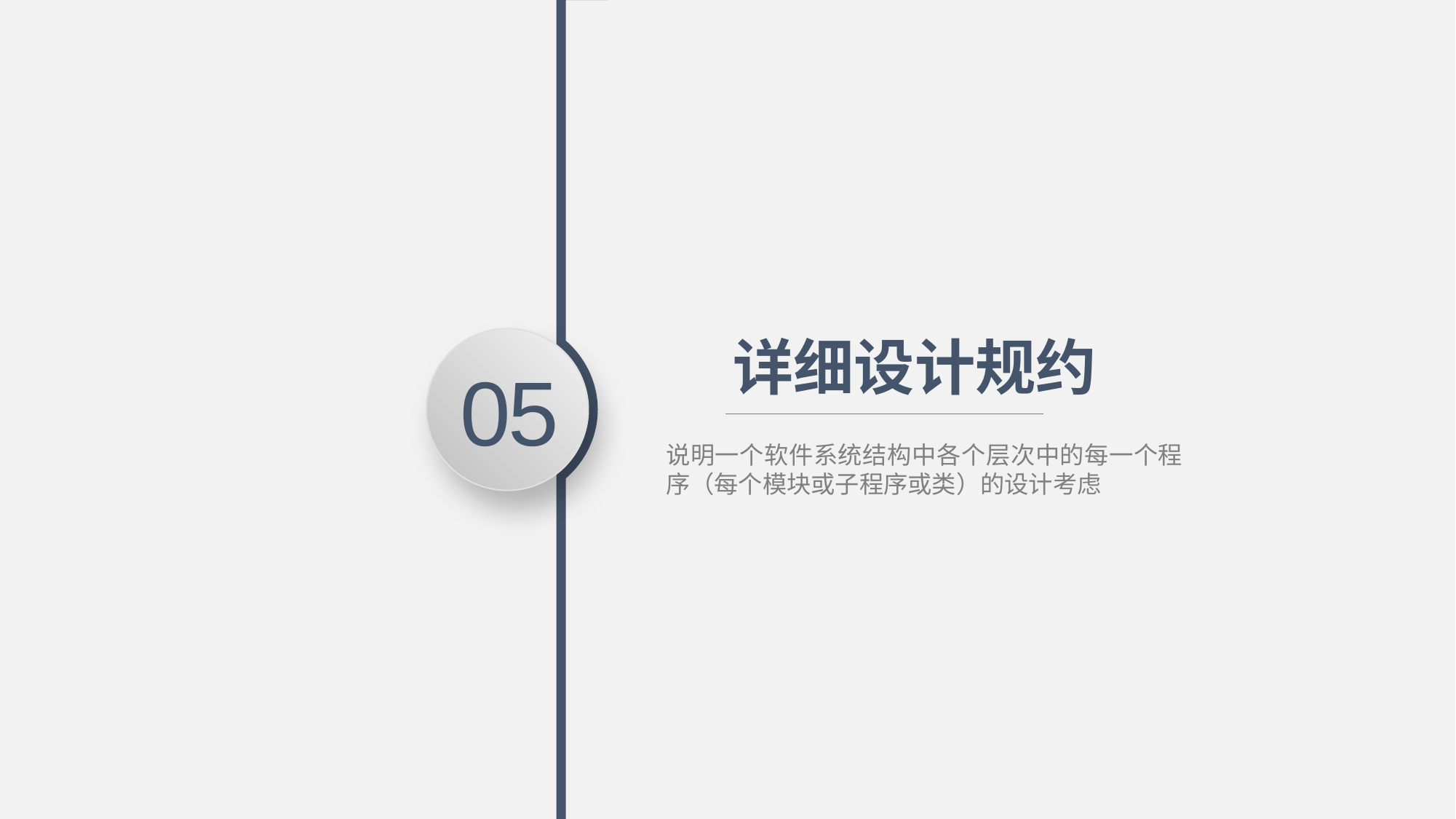

详细设计规约

05

说明一个软件系统结构中各个层次中的每一个程序（每个模块或子程序或类）的设计考虑